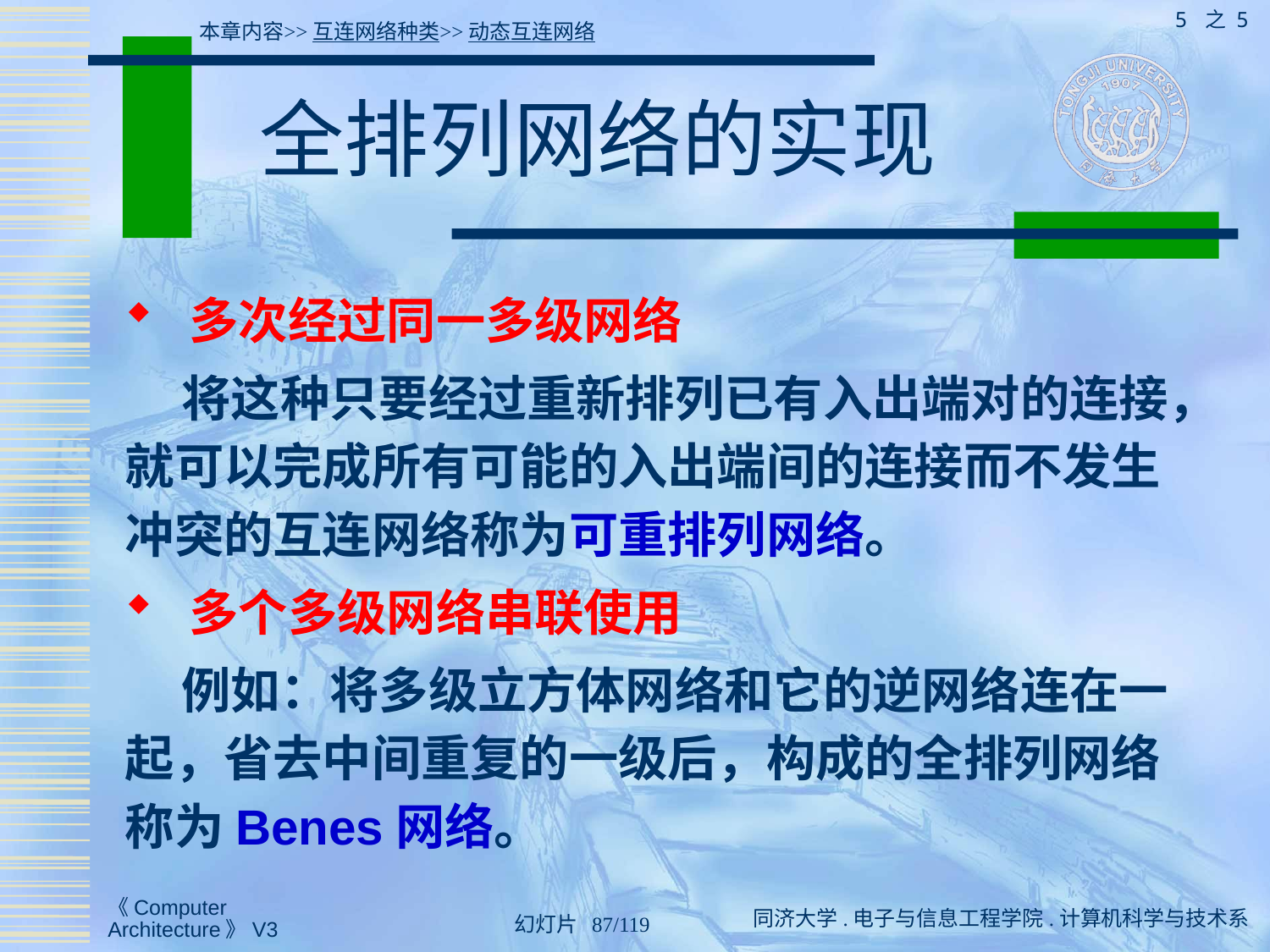

5 之 5
本章内容>>互连网络种类>>动态互连网络
# 全排列网络的实现
  多次经过同一多级网络
    将这种只要经过重新排列已有入出端对的连接，就可以完成所有可能的入出端间的连接而不发生冲突的互连网络称为可重排列网络。
  多个多级网络串联使用
    例如：将多级立方体网络和它的逆网络连在一起，省去中间重复的一级后，构成的全排列网络称为Benes网络。